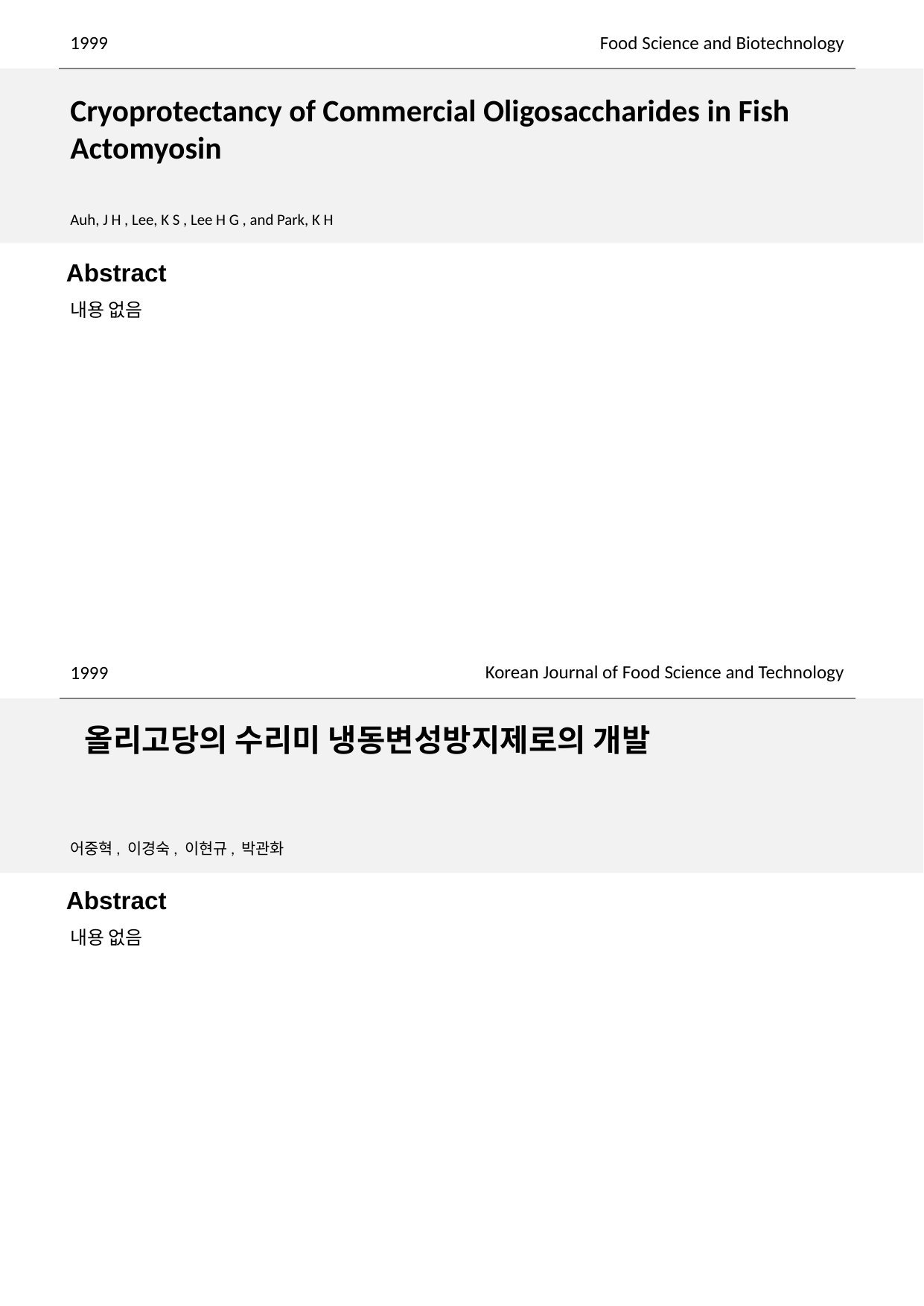

1999
Food Science and Biotechnology
Cryoprotectancy of Commercial Oligosaccharides in Fish Actomyosin
Auh, J H , Lee, K S , Lee H G , and Park, K H
내용 없음
Korean Journal of Food Science and Technology
1999
 올리고당의 수리미 냉동변성방지제로의 개발
어중혁, 이경숙, 이현규, 박관화
내용 없음